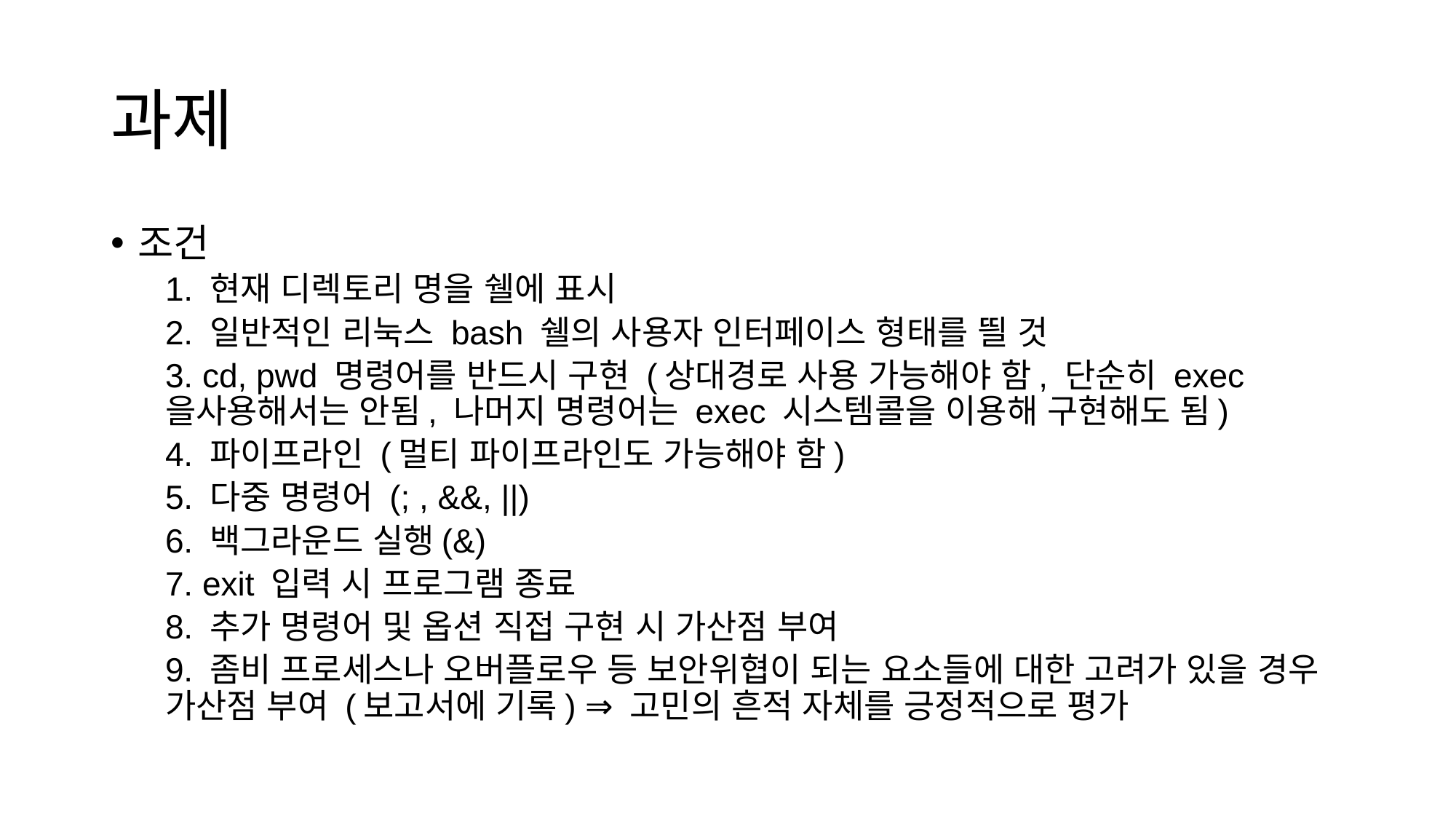

# 과제
조건
1. 현재 디렉토리 명을 쉘에 표시
2. 일반적인 리눅스 bash 쉘의 사용자 인터페이스 형태를 띌 것
3. cd, pwd 명령어를 반드시 구현 (상대경로 사용 가능해야 함, 단순히 exec을사용해서는 안됨, 나머지 명령어는 exec 시스템콜을 이용해 구현해도 됨)
4. 파이프라인 (멀티 파이프라인도 가능해야 함)
5. 다중 명령어 (; , &&, ||)
6. 백그라운드 실행(&)
7. exit 입력 시 프로그램 종료
8. 추가 명령어 및 옵션 직접 구현 시 가산점 부여
9. 좀비 프로세스나 오버플로우 등 보안위협이 되는 요소들에 대한 고려가 있을 경우 가산점 부여 (보고서에 기록) ⇒ 고민의 흔적 자체를 긍정적으로 평가